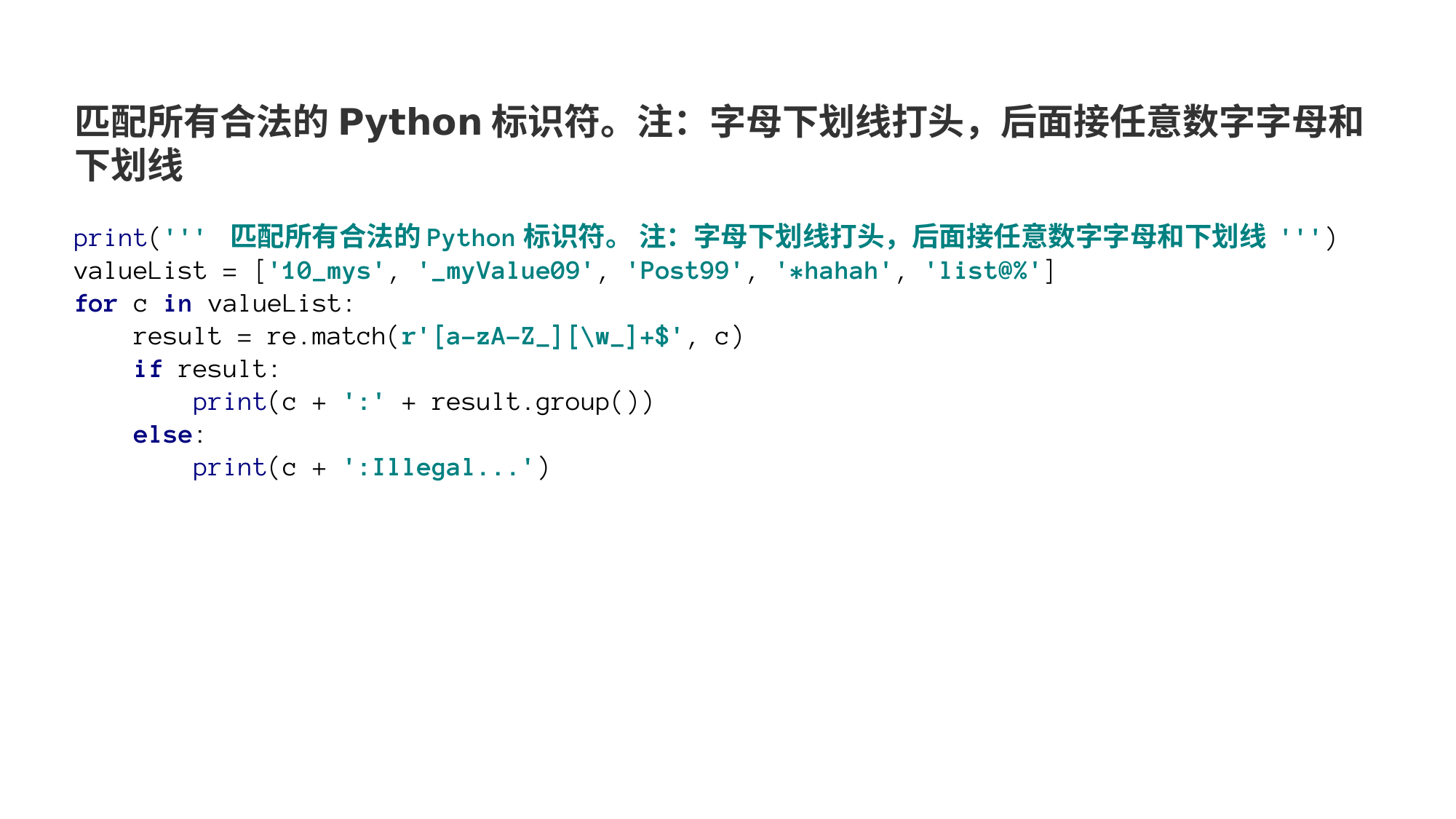

匹配所有合法的Python标识符。注：字母下划线打头，后面接任意数字字母和下划线

print(''' 匹配所有合法的Python标识符。 注：字母下划线打头，后面接任意数字字母和下划线 ''')
valueList = ['10_mys', '_myValue09', 'Post99', '*hahah', 'list@%']
for c in valueList:
    result = re.match(r'[a-zA-Z_][\w_]+$', c)
    if result:
        print(c + ':' + result.group())
    else:
        print(c + ':Illegal...')